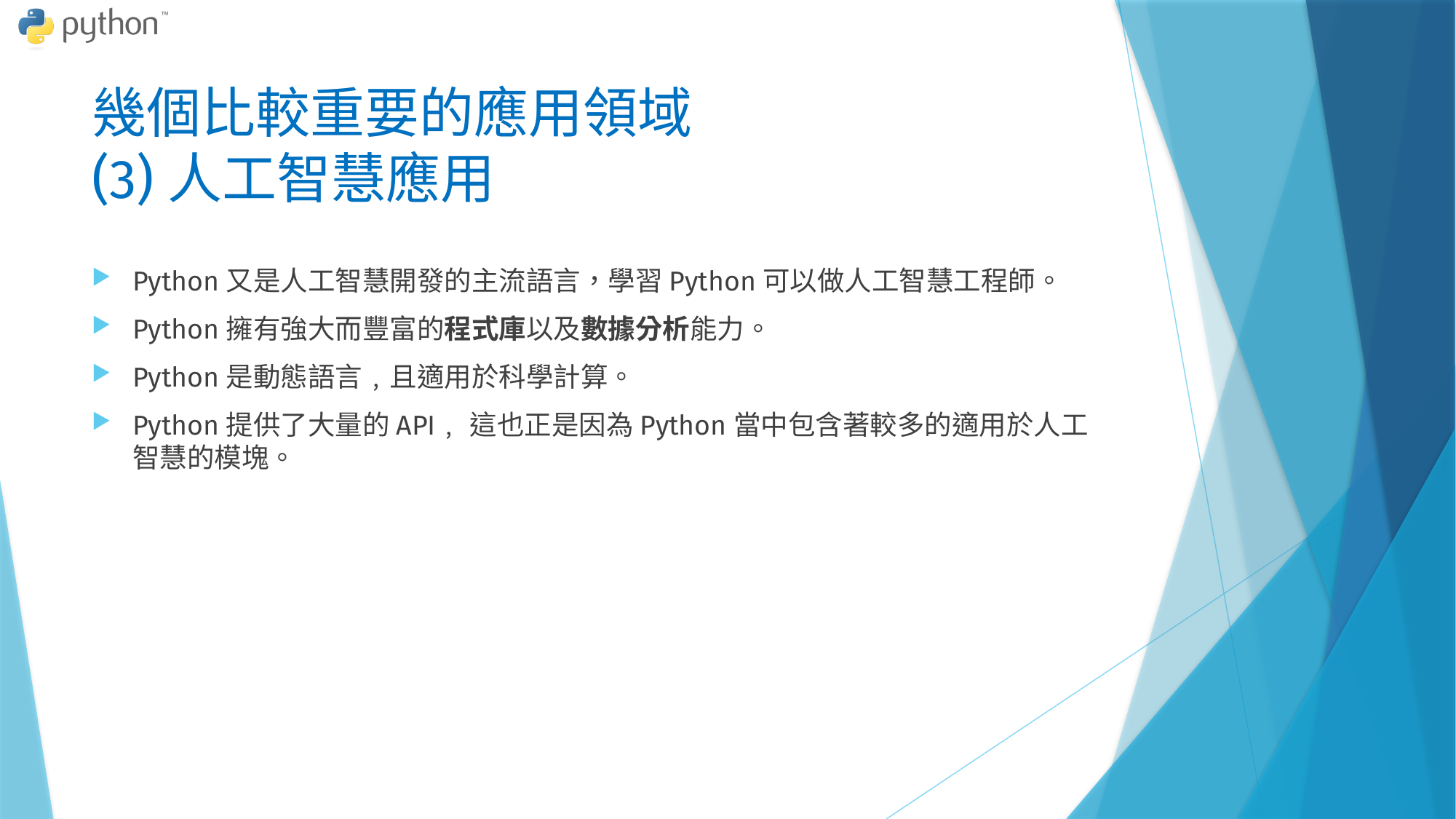

# 幾個比較重要的應用領域 (3)人工智慧應用
Python又是人工智慧開發的主流語言，學習Python可以做人工智慧工程師。
Python擁有強大而豐富的程式庫以及數據分析能力。
Python是動態語言﹐且適用於科學計算。
Python提供了大量的API﹐這也正是因為Python當中包含著較多的適用於人工智慧的模塊。